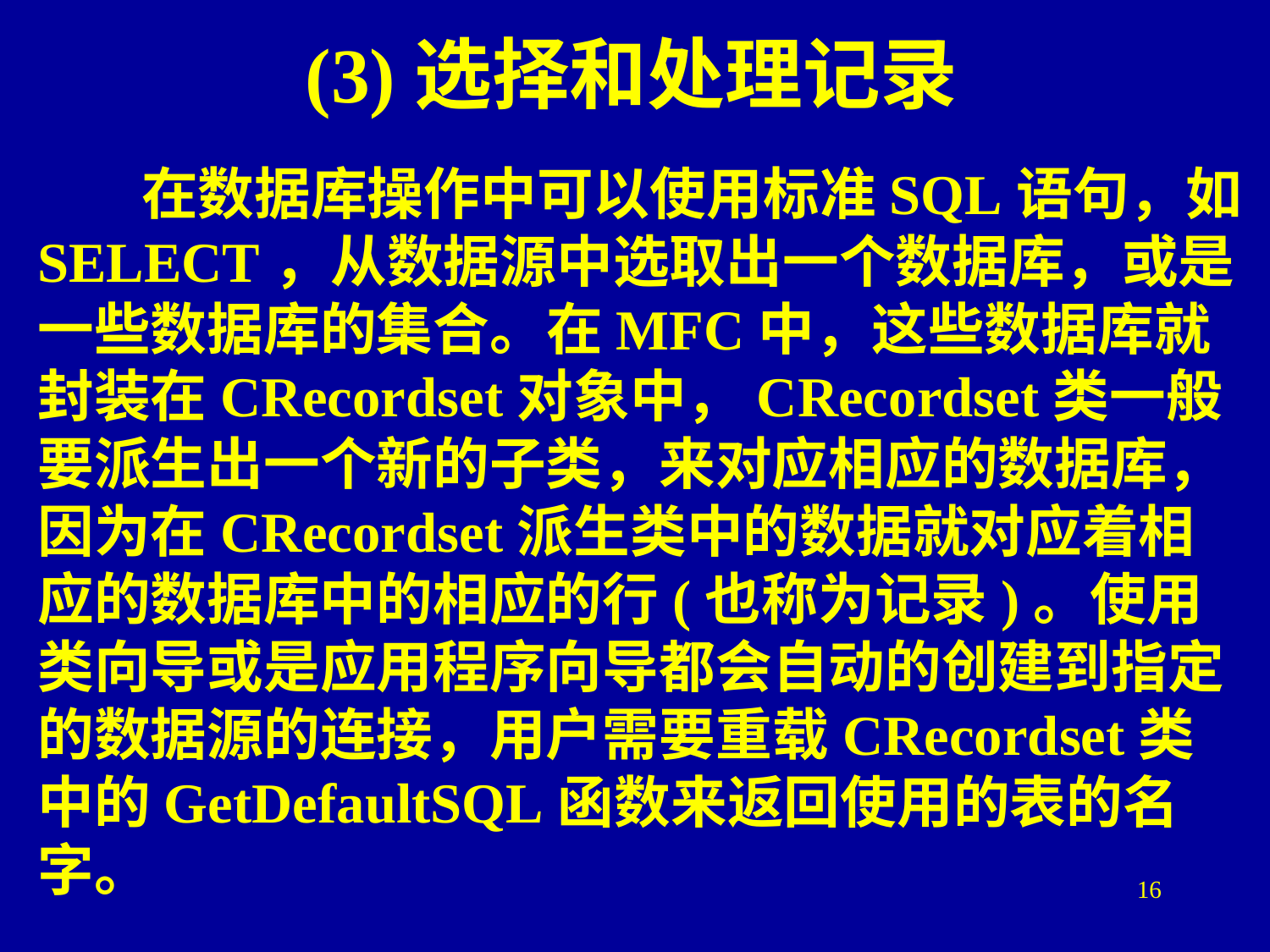

# (3)选择和处理记录
       在数据库操作中可以使用标准SQL语句，如SELECT，从数据源中选取出一个数据库，或是一些数据库的集合。在MFC中，这些数据库就封装在CRecordset对象中，CRecordset类一般要派生出一个新的子类，来对应相应的数据库，因为在CRecordset派生类中的数据就对应着相应的数据库中的相应的行(也称为记录)。使用类向导或是应用程序向导都会自动的创建到指定的数据源的连接，用户需要重载CRecordset类中的GetDefaultSQL函数来返回使用的表的名字。
16